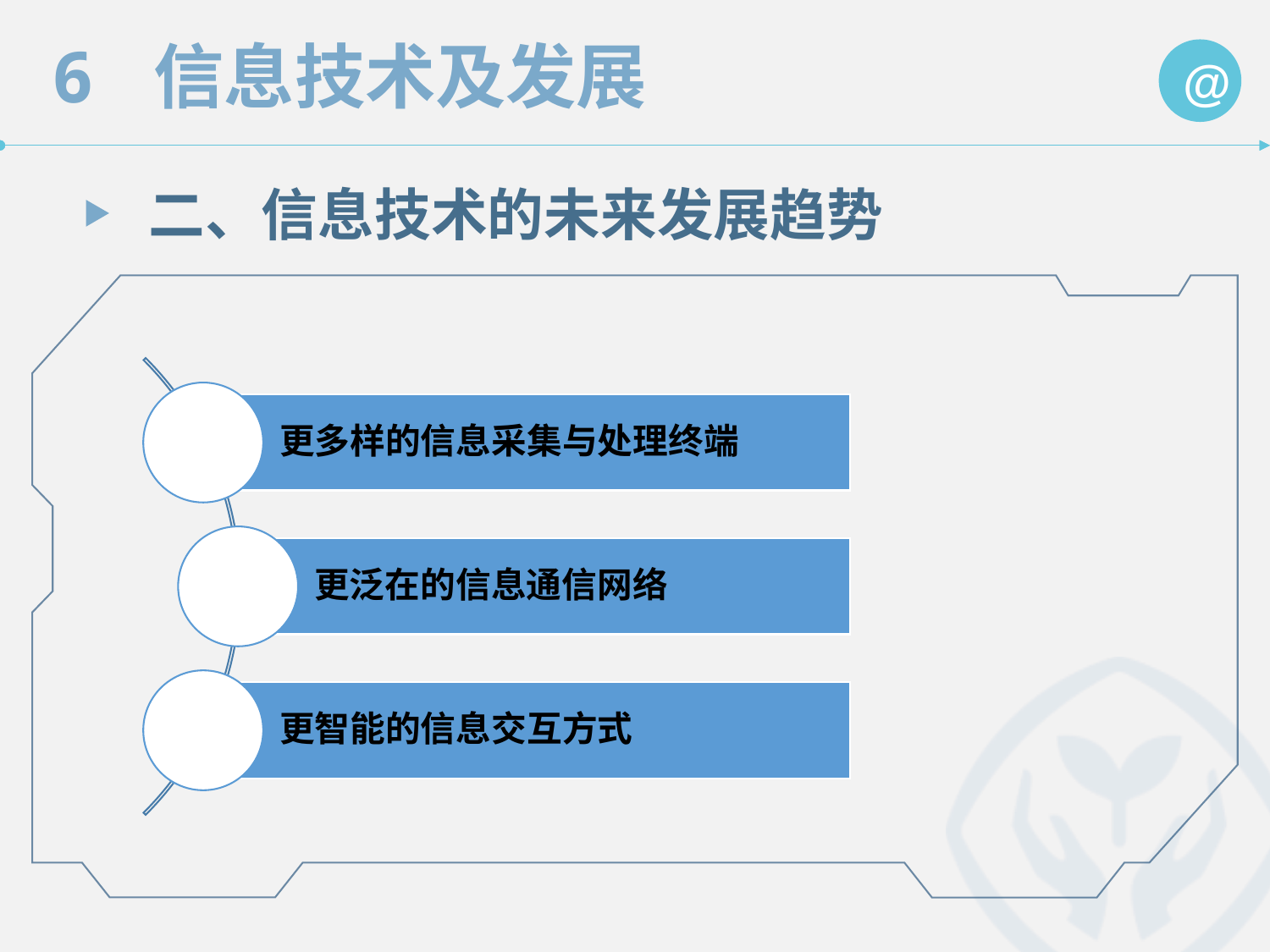

二、信息技术的未来发展趋势

更多样的信息采集与处理终端
更泛在的信息通信网络
更智能的信息交互方式